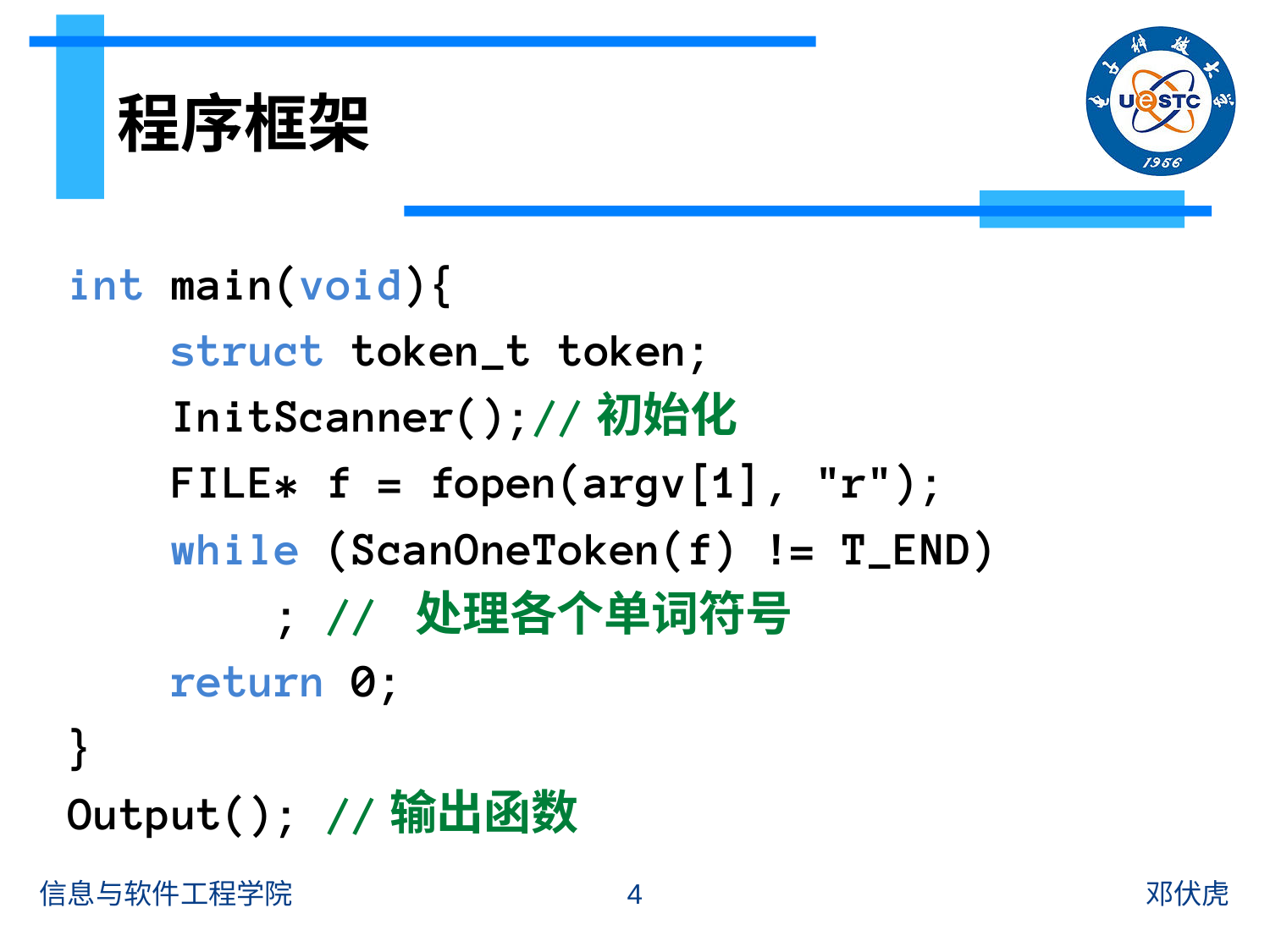

# 程序框架
int main(void){
    struct token_t token;
    InitScanner();//初始化
    FILE* f = fopen(argv[1], "r");
    while (ScanOneToken(f) != T_END)
        ; // 处理各个单词符号
    return 0;
}
Output(); //输出函数

4
信息与软件工程学院
邓伏虎